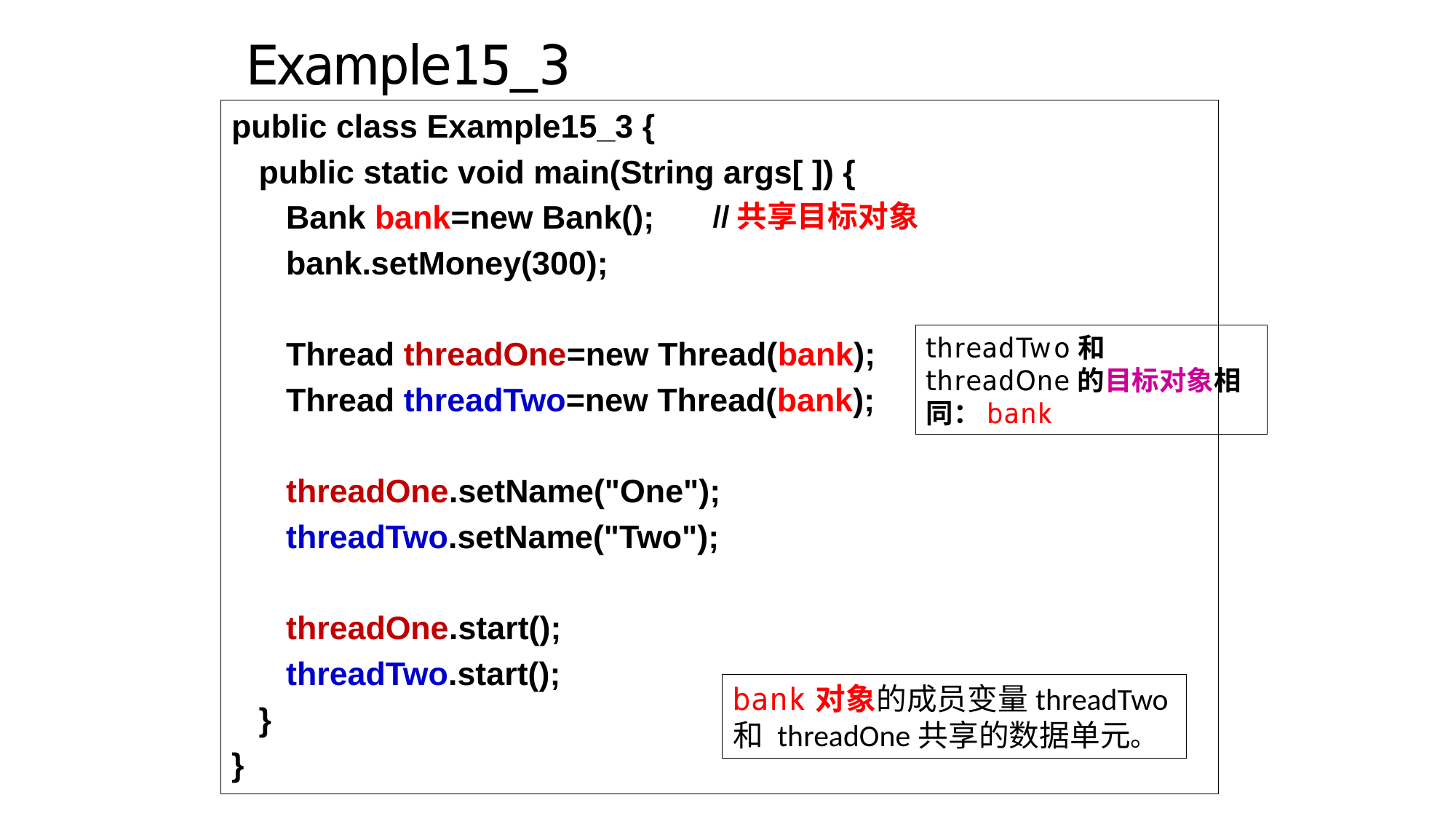

# Example15_3
public class Example15_3 {
   public static void main(String args[ ]) {
      Bank bank=new Bank();
      bank.setMoney(300);

      Thread threadOne=new Thread(bank);
      Thread threadTwo=new Thread(bank);

      threadOne.setName("One");
      threadTwo.setName("Two");

      threadOne.start();
      threadTwo.start();
   }
}
//共享目标对象
threadTwo和 threadOne的目标对象相同：bank
bank对象的成员变量threadTwo和 threadOne共享的数据单元。
45